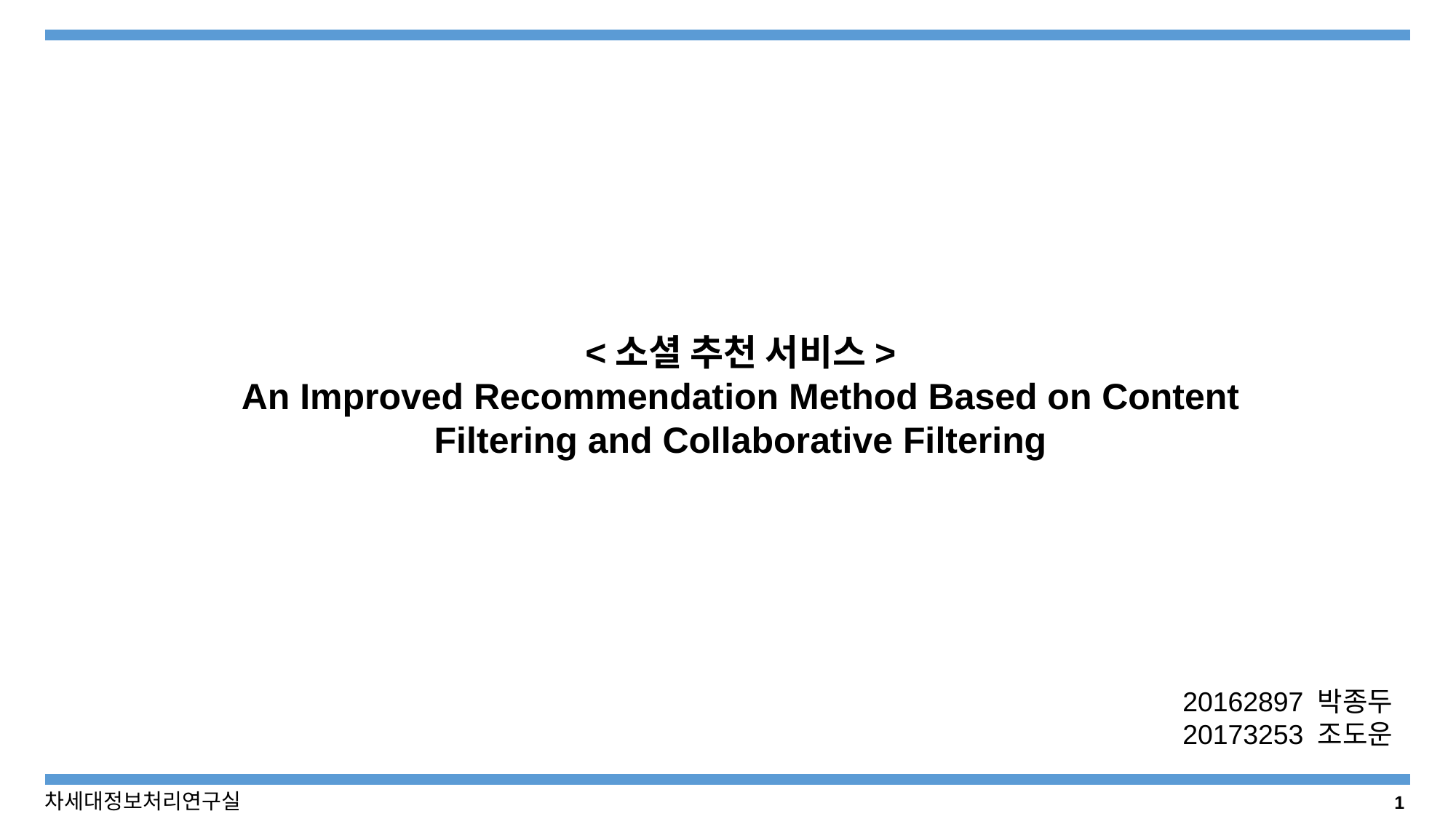

<소셜 추천 서비스>
An Improved Recommendation Method Based on Content
Filtering and Collaborative Filtering
20162897 박종두
20173253 조도운
1